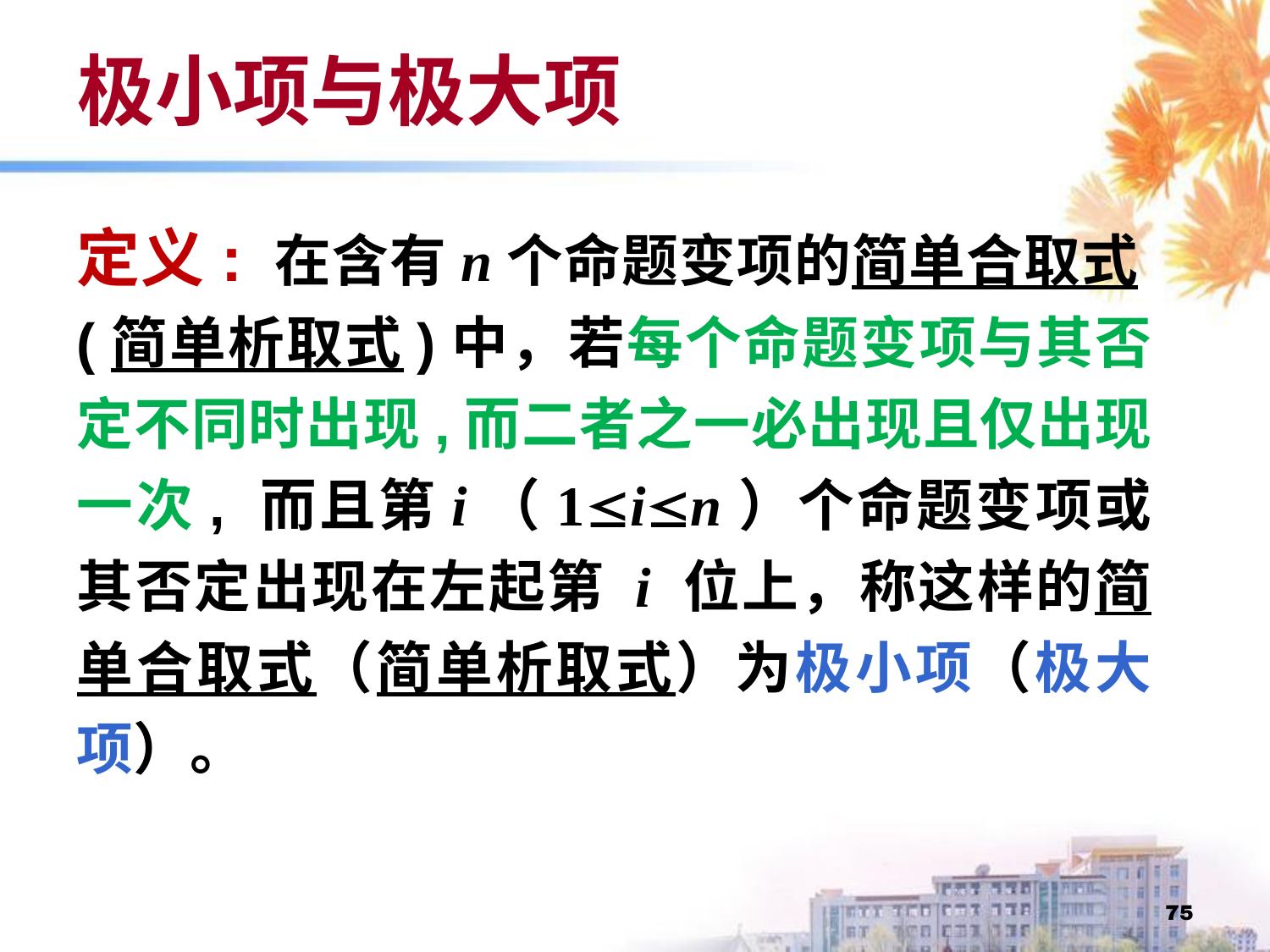

# 极小项与极大项
定义: 在含有n个命题变项的简单合取式(简单析取式)中，若每个命题变项与其否定不同时出现,而二者之一必出现且仅出现一次, 而且第i（1≤i≤n）个命题变项或其否定出现在左起第 i 位上，称这样的简单合取式（简单析取式）为极小项（极大项）。

75